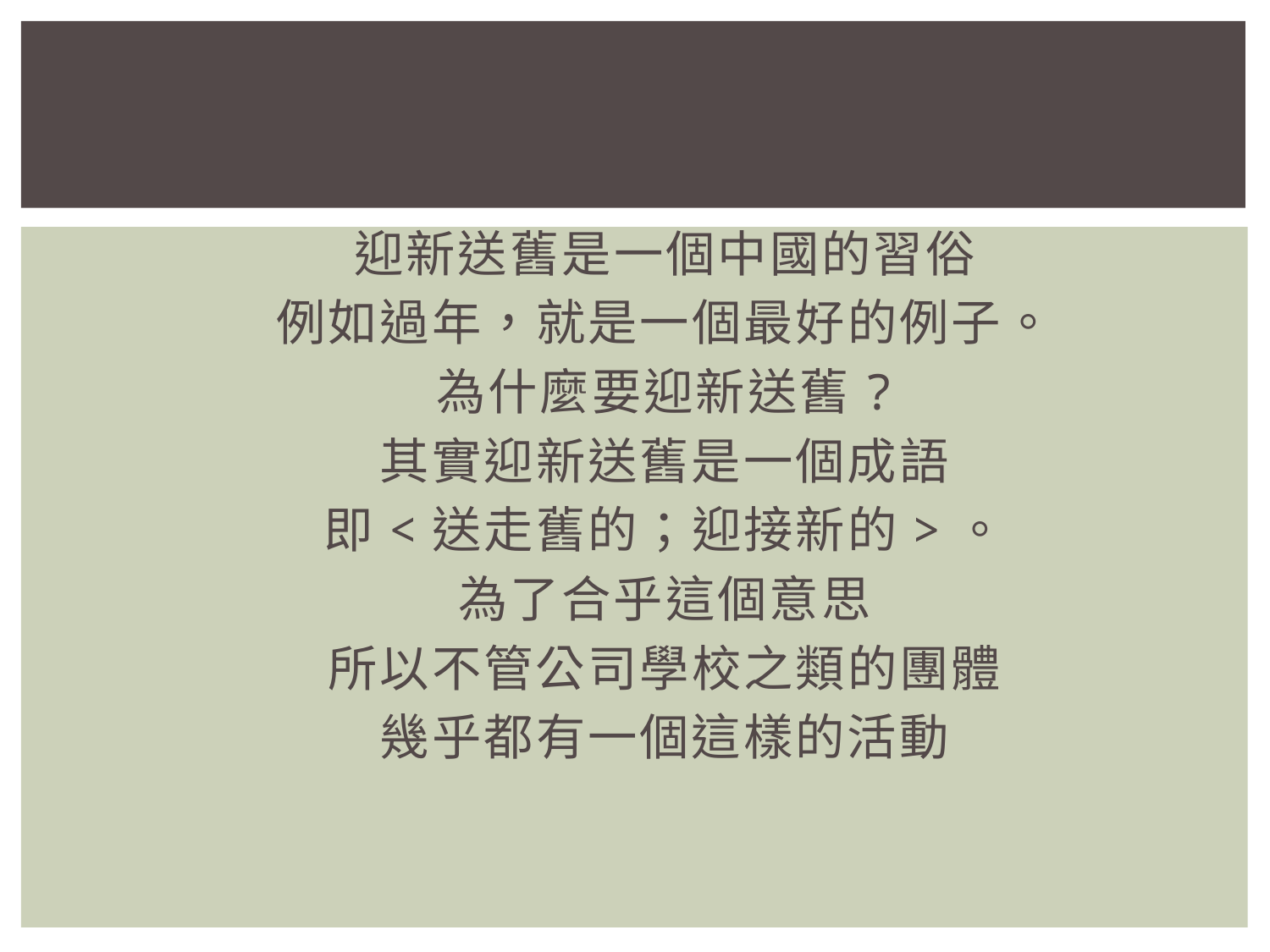

迎新送舊是一個中國的習俗
例如過年，就是一個最好的例子。
為什麼要迎新送舊?
其實迎新送舊是一個成語
即<送走舊的；迎接新的>。
為了合乎這個意思
所以不管公司學校之類的團體
幾乎都有一個這樣的活動